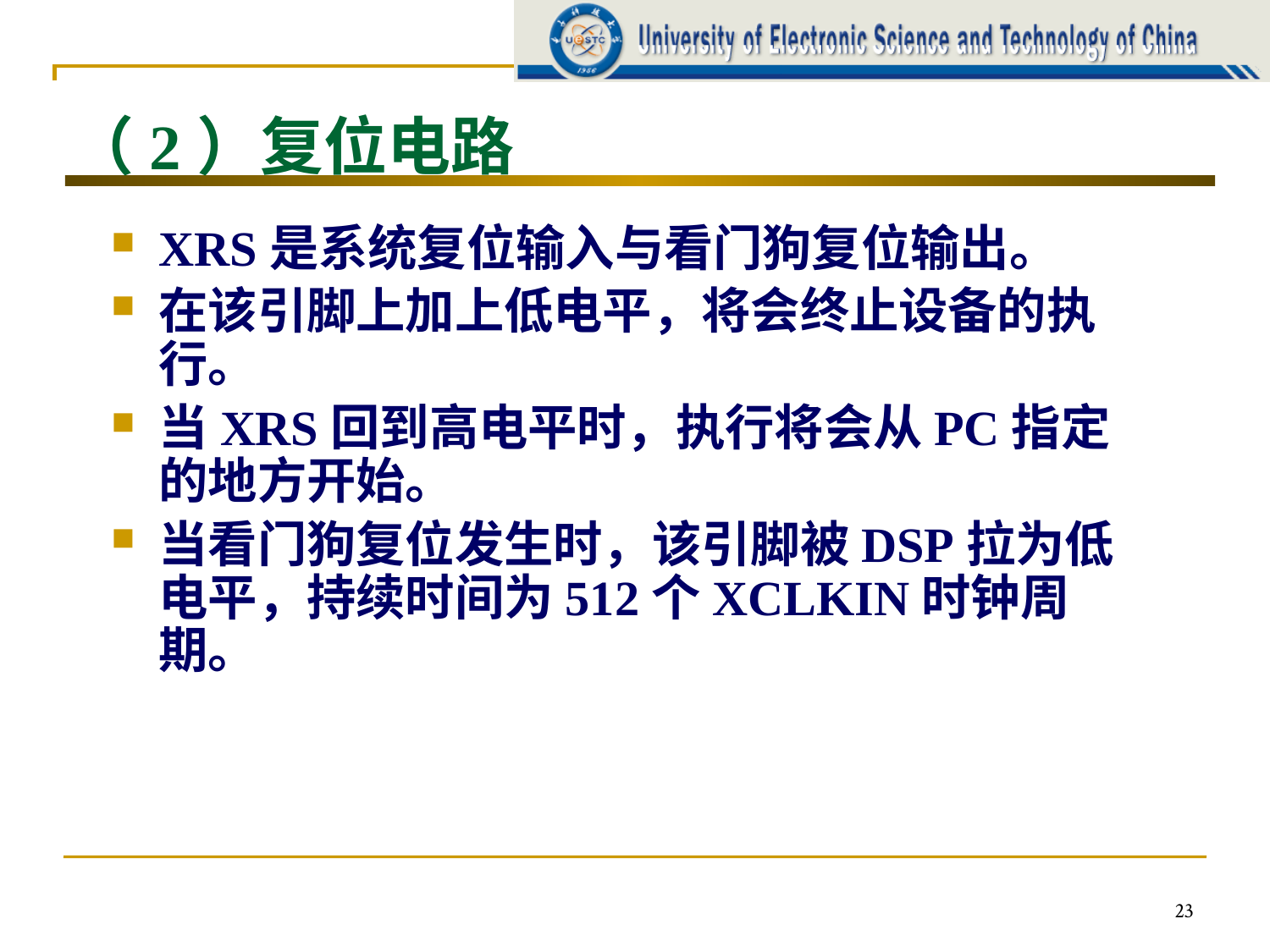

# （2）复位电路
XRS是系统复位输入与看门狗复位输出。
在该引脚上加上低电平，将会终止设备的执行。
当XRS回到高电平时，执行将会从PC指定的地方开始。
当看门狗复位发生时，该引脚被DSP拉为低电平，持续时间为512个XCLKIN时钟周期。
23